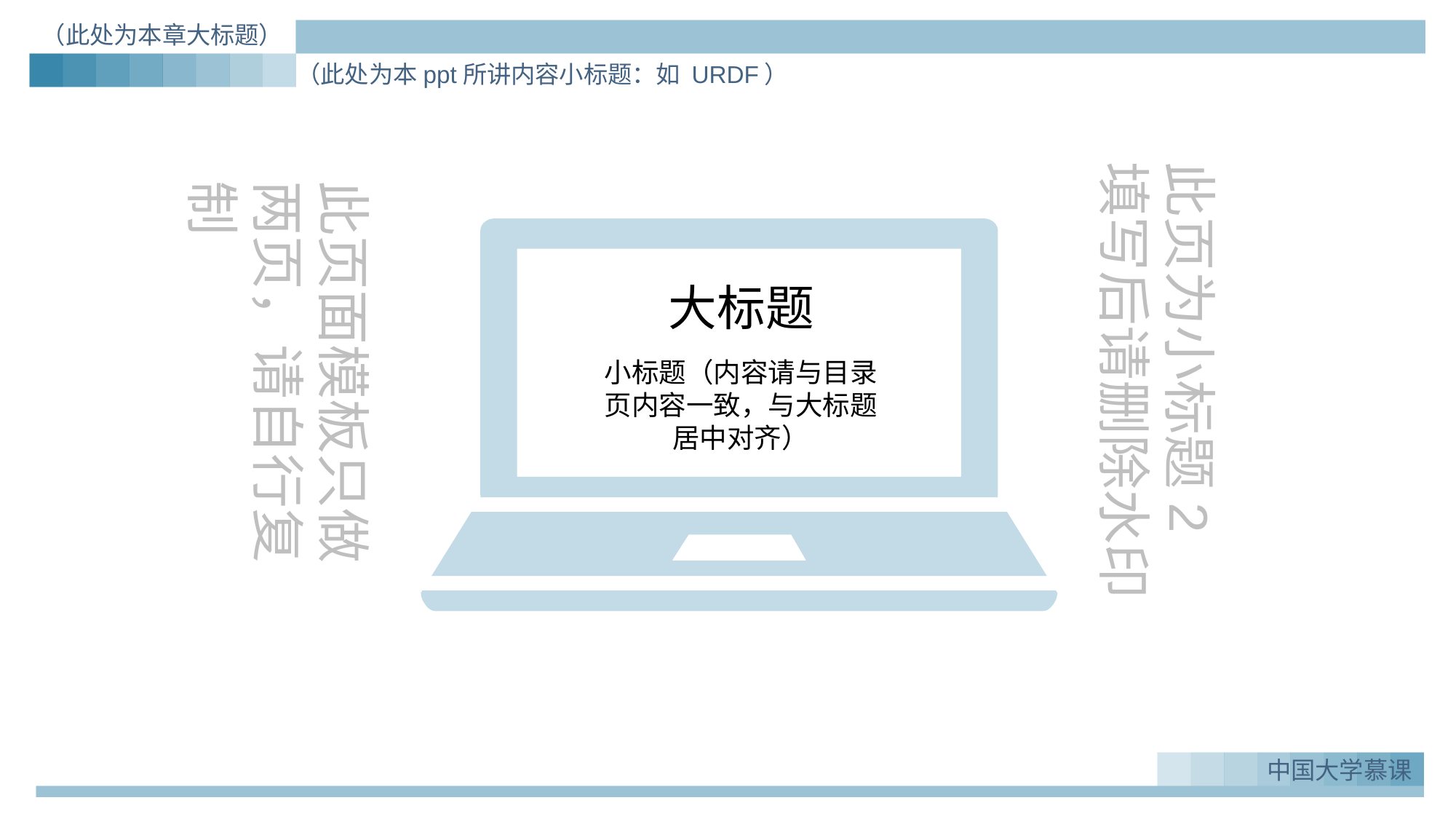

（此处为本章大标题）
（此处为本ppt所讲内容小标题：如 URDF）
此页为小标题2
填写后请删除水印
此页面模板只做两页，请自行复制

大标题
小标题（内容请与目录
页内容一致，与大标题
居中对齐）
中国大学慕课